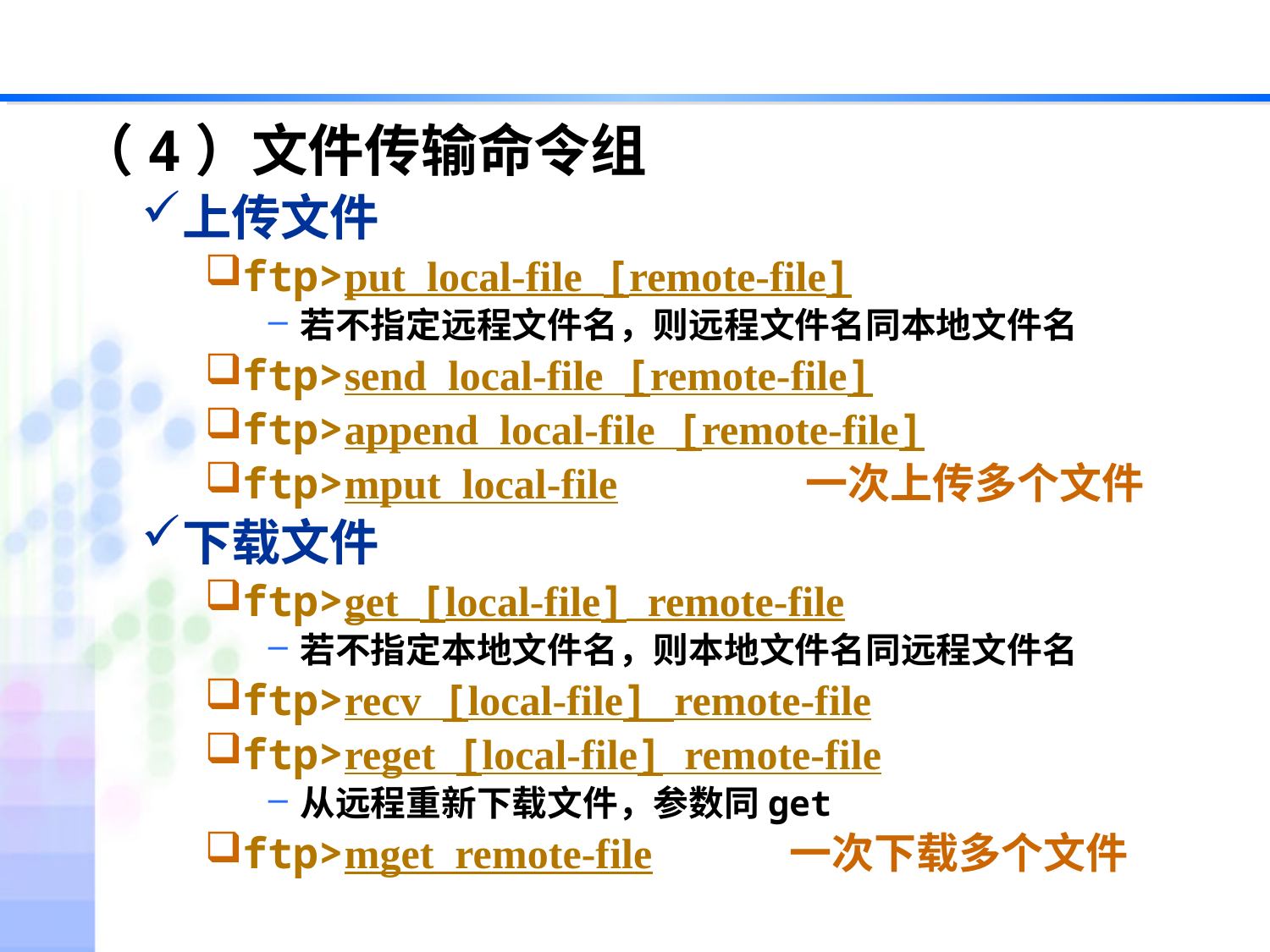

#
（4）文件传输命令组
上传文件
ftp>put  local-file  [remote-file]
若不指定远程文件名，则远程文件名同本地文件名
ftp>send  local-file  [remote-file]
ftp>append  local-file  [remote-file]
ftp>mput  local-file       一次上传多个文件
下载文件
ftp>get  [local-file]  remote-file
若不指定本地文件名，则本地文件名同远程文件名
ftp>recv  [local-file] remote-file
ftp>reget  [local-file]  remote-file
从远程重新下载文件，参数同get
ftp>mget  remote-file     一次下载多个文件